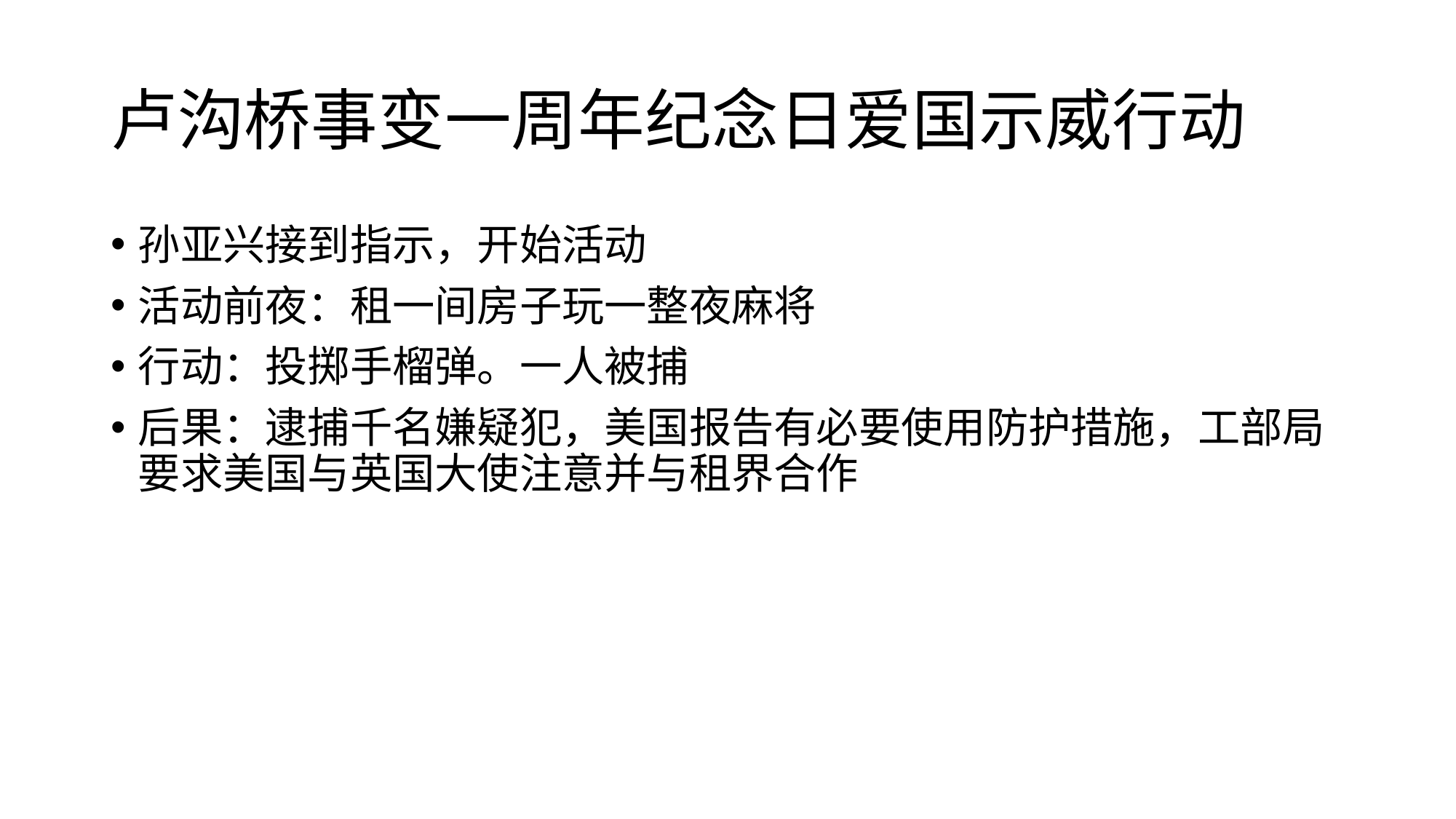

# 卢沟桥事变一周年纪念日爱国示威行动
孙亚兴接到指示，开始活动
活动前夜：租一间房子玩一整夜麻将
行动：投掷手榴弹。一人被捕
后果：逮捕千名嫌疑犯，美国报告有必要使用防护措施，工部局要求美国与英国大使注意并与租界合作